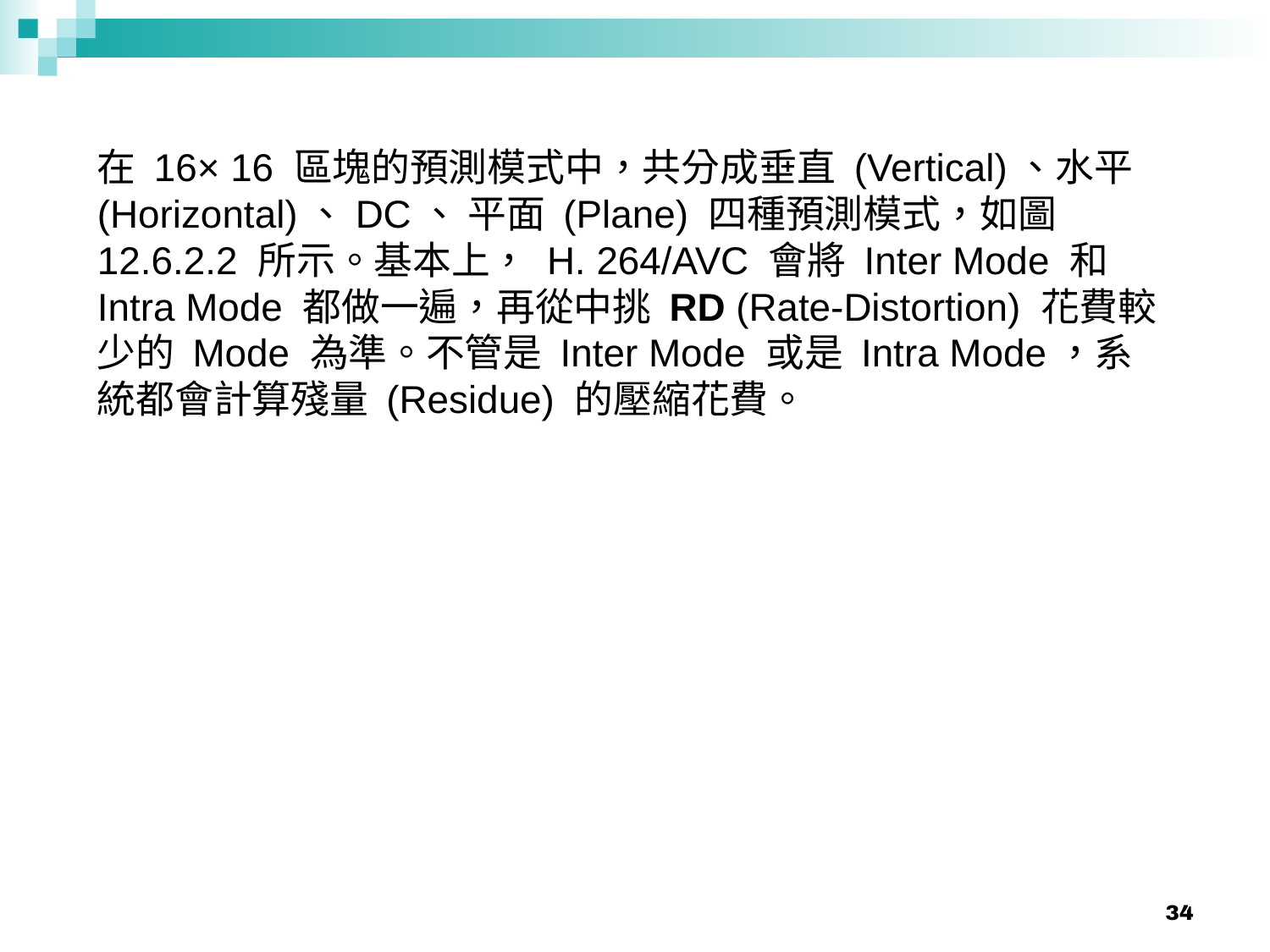

在 16× 16 區塊的預測模式中，共分成垂直 (Vertical)、水平 (Horizontal)、DC、 平面 (Plane) 四種預測模式，如圖 12.6.2.2 所示。基本上， H. 264/AVC 會將 Inter Mode 和 Intra Mode 都做一遍，再從中挑 RD (Rate-Distortion) 花費較少的 Mode 為準。不管是 Inter Mode 或是 Intra Mode，系統都會計算殘量 (Residue) 的壓縮花費。
34